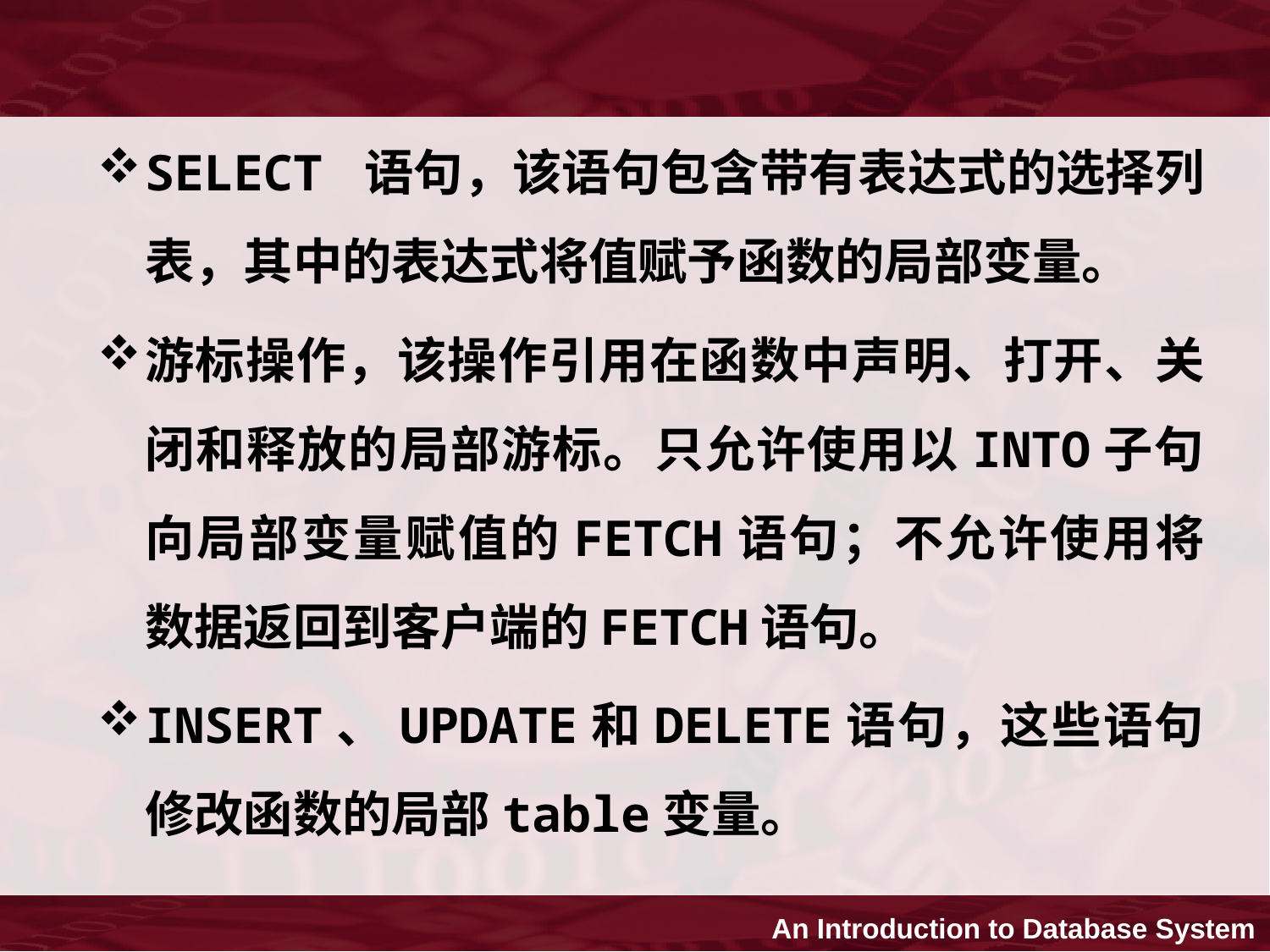

SELECT 语句，该语句包含带有表达式的选择列表，其中的表达式将值赋予函数的局部变量。
游标操作，该操作引用在函数中声明、打开、关闭和释放的局部游标。只允许使用以INTO子句向局部变量赋值的FETCH语句；不允许使用将数据返回到客户端的FETCH语句。
INSERT、UPDATE和DELETE语句，这些语句修改函数的局部table变量。